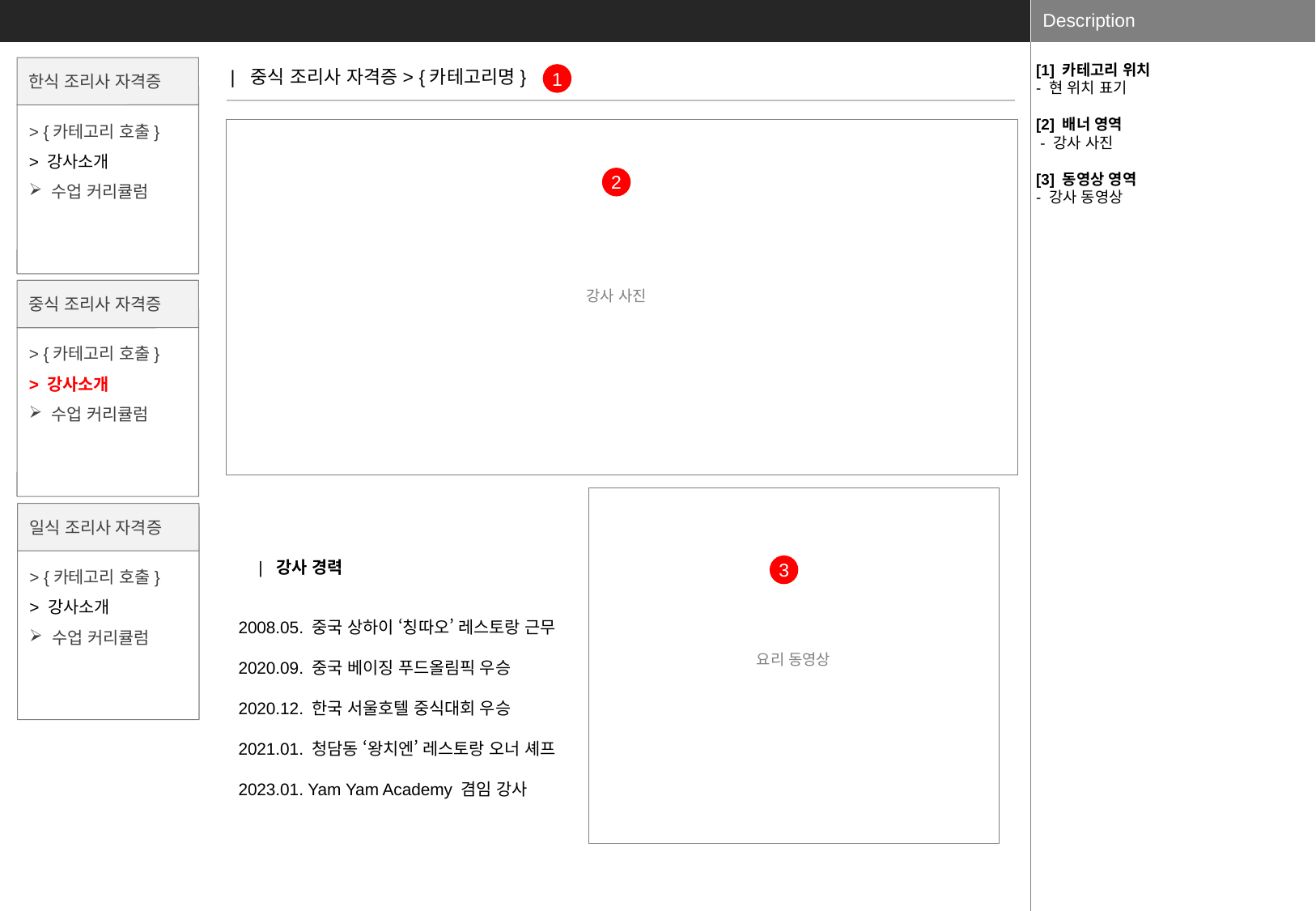

[1] 카테고리 위치
- 현 위치 표기

[2] 배너 영역
 - 강사 사진

[3] 동영상 영역
- 강사 동영상
한식 조리사 자격증
|  중식 조리사 자격증> {카테고리명}
1
> {카테고리 호출}
> 강사소개
수업 커리큘럼
|  |
| --- |
2
중식 조리사 자격증
강사 사진
> {카테고리 호출}
> 강사소개
수업 커리큘럼

|  |
| --- |
일식 조리사 자격증
|  강사 경력
> {카테고리 호출}
> 강사소개
수업 커리큘럼
3
2008.05. 중국 상하이 ‘칭따오’ 레스토랑 근무
2020.09. 중국 베이징 푸드올림픽 우승
2020.12. 한국 서울호텔 중식대회 우승
2021.01. 청담동 ‘왕치엔’ 레스토랑 오너 셰프
2023.01. Yam Yam Academy 겸임 강사
요리 동영상